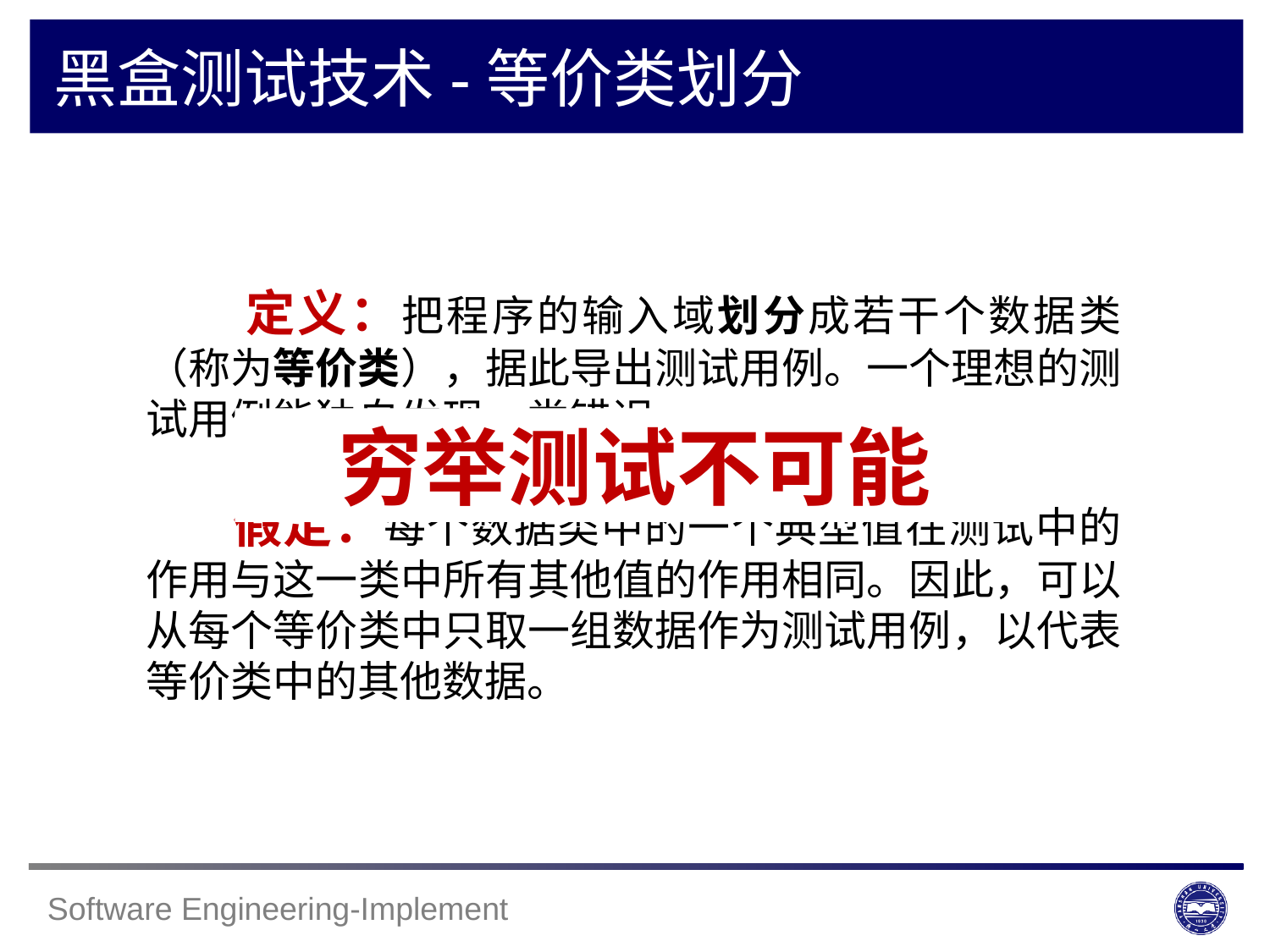

黑盒测试技术-等价类划分
       定义：把程序的输入域划分成若干个数据类（称为等价类），据此导出测试用例。一个理想的测试用例能独自发现一类错误。

      假定：每个数据类中的一个典型值在测试中的作用与这一类中所有其他值的作用相同。因此，可以从每个等价类中只取一组数据作为测试用例，以代表等价类中的其他数据。
穷举测试不可能